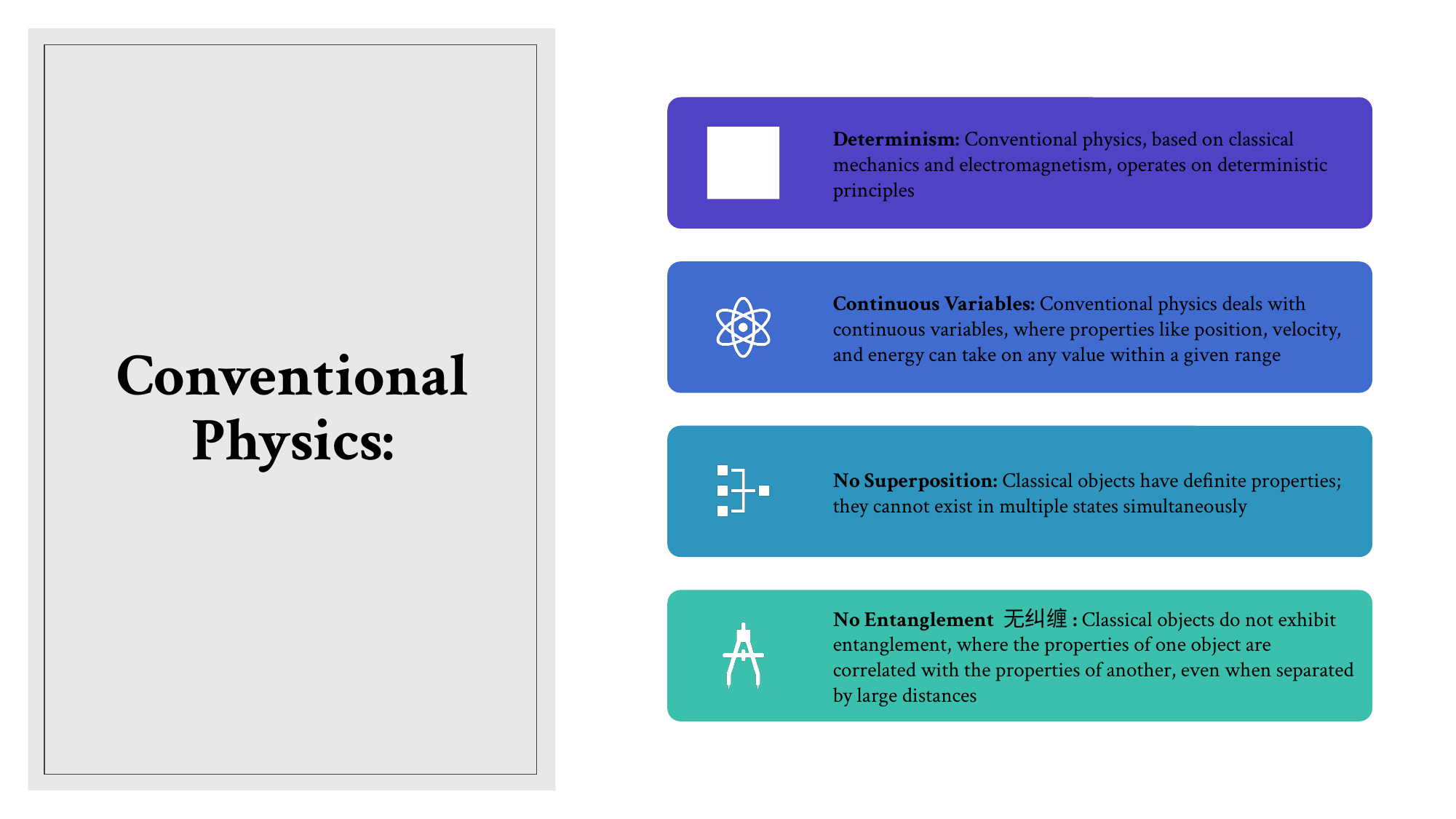

# Conventional Physics:
Determinism: Conventional physics, based on classical mechanics and electromagnetism, operates on deterministic principles
Continuous Variables: Conventional physics deals with continuous variables, where properties like position, velocity, and energy can take on any value within a given range
No Superposition: Classical objects have definite properties; they cannot exist in multiple states simultaneously
No Entanglement 无纠缠: Classical objects do not exhibit entanglement, where the properties of one object are correlated with the properties of another, even when separated by large distances